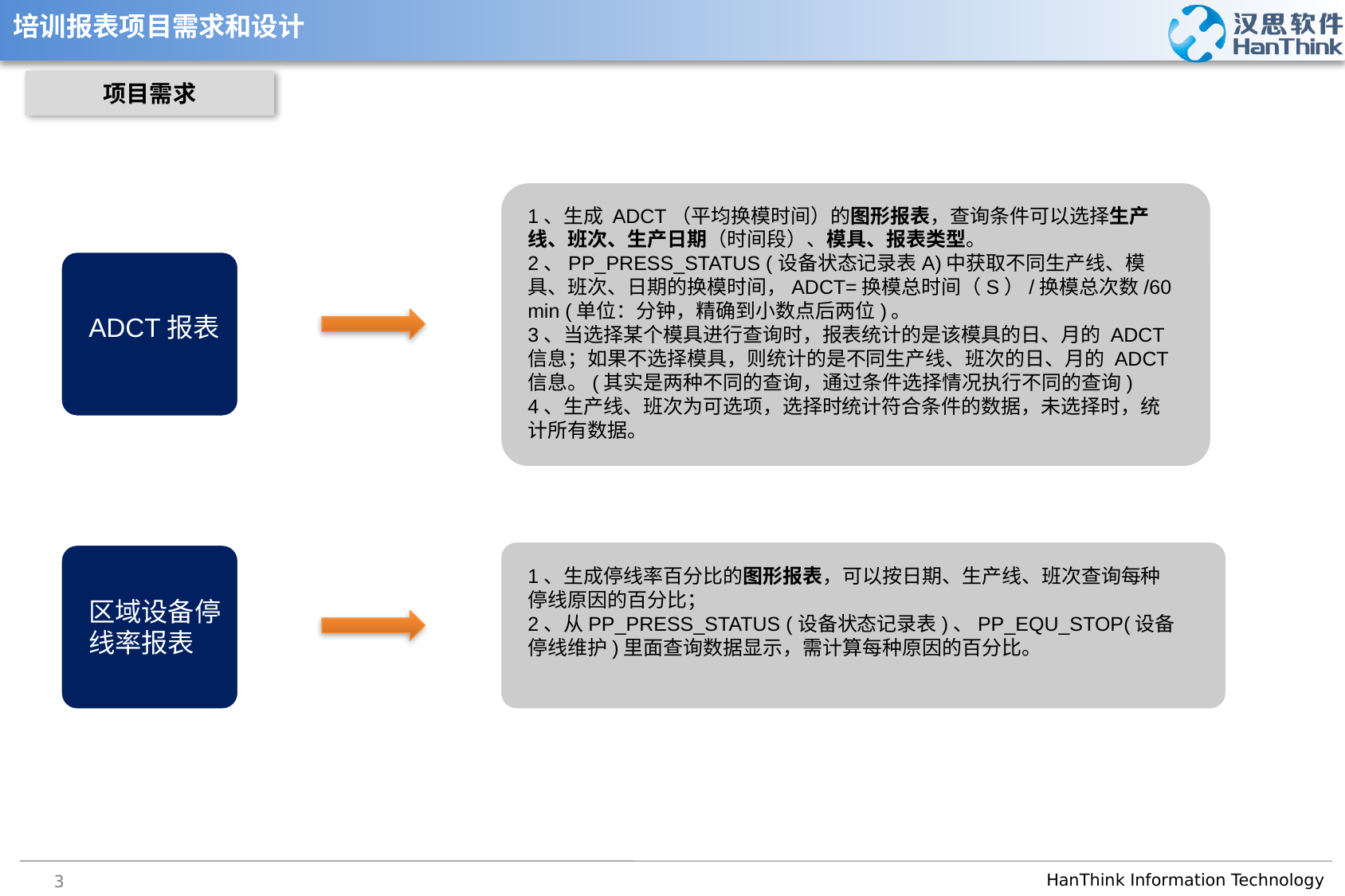

# 培训报表项目需求和设计
项目需求

ADCT报表

1、生成 ADCT（平均换模时间）的图形报表，查询条件可以选择生产线、班次、生产日期（时间段）、模具、报表类型。
2、PP_PRESS_STATUS (设备状态记录表A)中获取不同生产线、模具、班次、日期的换模时间，ADCT=换模总时间（S）/换模总次数/60min (单位：分钟，精确到小数点后两位)。
3、当选择某个模具进行查询时，报表统计的是该模具的日、月的 ADCT 信息；如果不选择模具，则统计的是不同生产线、班次的日、月的 ADCT 信息。(其实是两种不同的查询，通过条件选择情况执行不同的查询)
4、生产线、班次为可选项，选择时统计符合条件的数据，未选择时，统计所有数据。

区域设备停
线率报表

1、生成停线率百分比的图形报表，可以按日期、生产线、班次查询每种停线原因的百分比；
2、从PP_PRESS_STATUS (设备状态记录表)、PP_EQU_STOP(设备停线维护)里面查询数据显示，需计算每种原因的百分比。
3